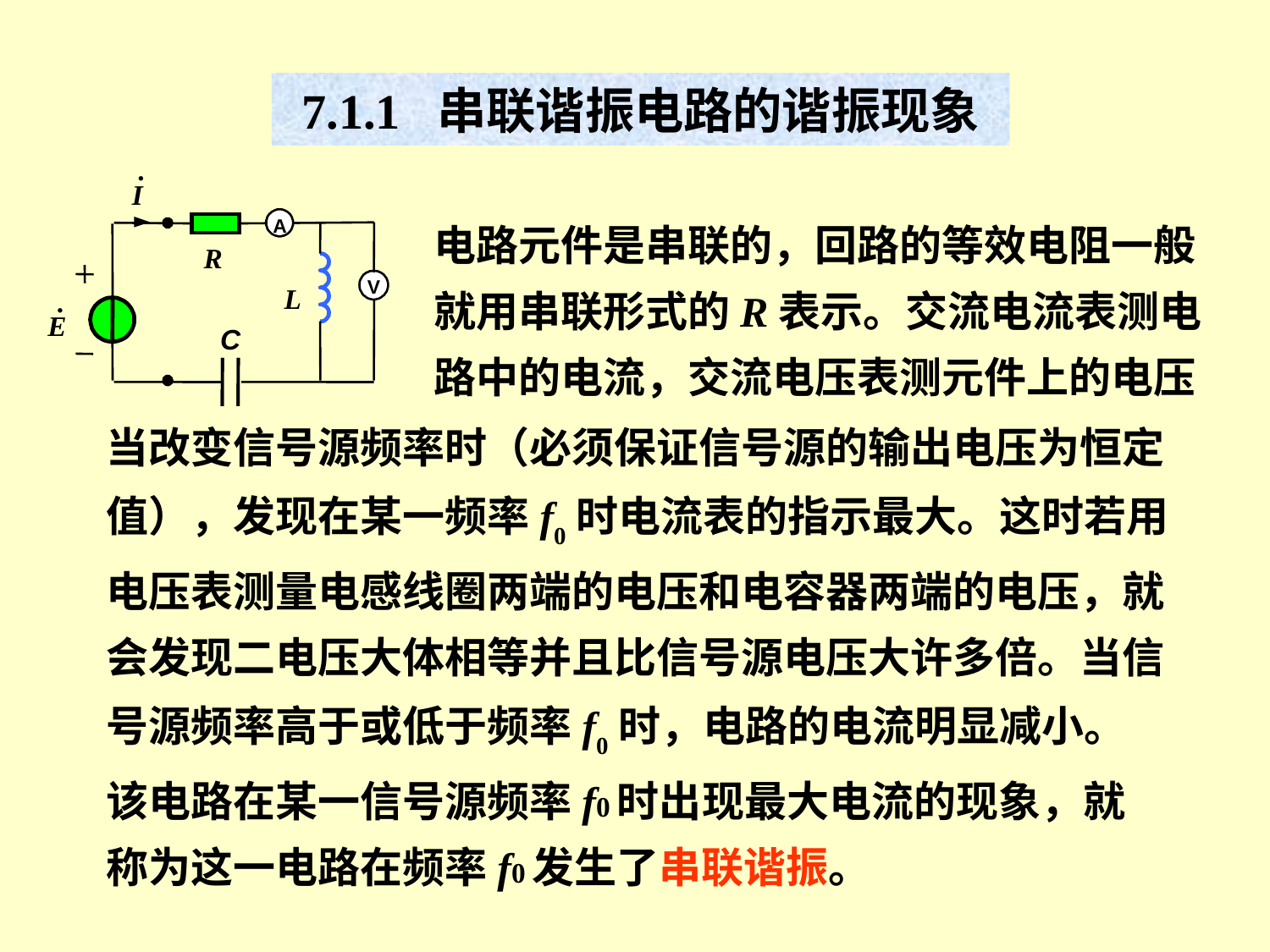

7.1.1  串联谐振电路的谐振现象

.
I

A

R

V
L
.

E

C

电路元件是串联的，回路的等效电阻一般就用串联形式的R表示。交流电流表测电路中的电流，交流电压表测元件上的电压
当改变信号源频率时（必须保证信号源的输出电压为恒定值），发现在某一频率f0时电流表的指示最大。这时若用电压表测量电感线圈两端的电压和电容器两端的电压，就会发现二电压大体相等并且比信号源电压大许多倍。当信号源频率高于或低于频率f0时，电路的电流明显减小。
该电路在某一信号源频率f0时出现最大电流的现象，就称为这一电路在频率f0发生了串联谐振。